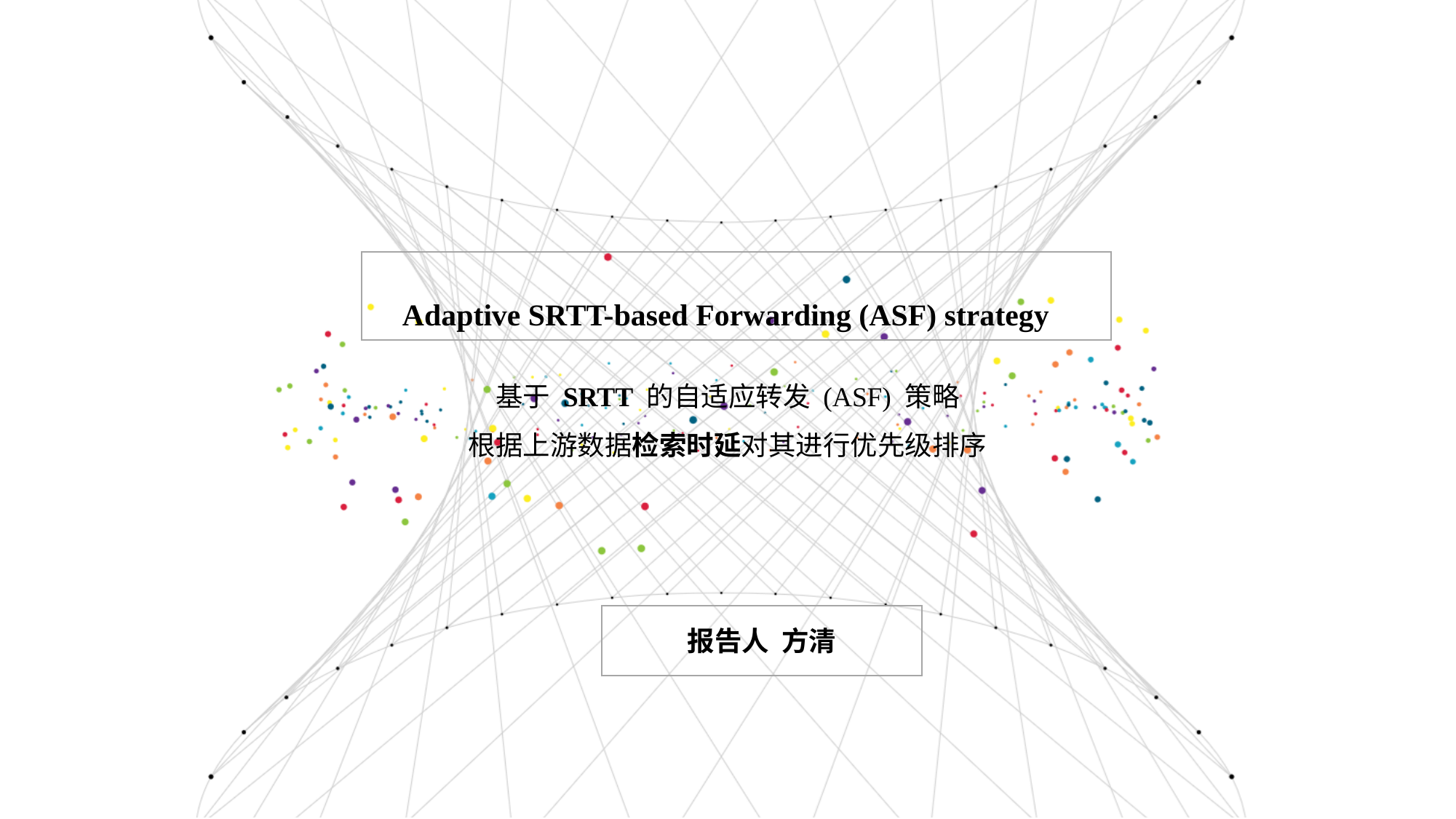

Adaptive SRTT-based Forwarding (ASF) strategy
基于 SRTT 的自适应转发 (ASF) 策略
根据上游数据检索时延对其进行优先级排序
报告人  方清